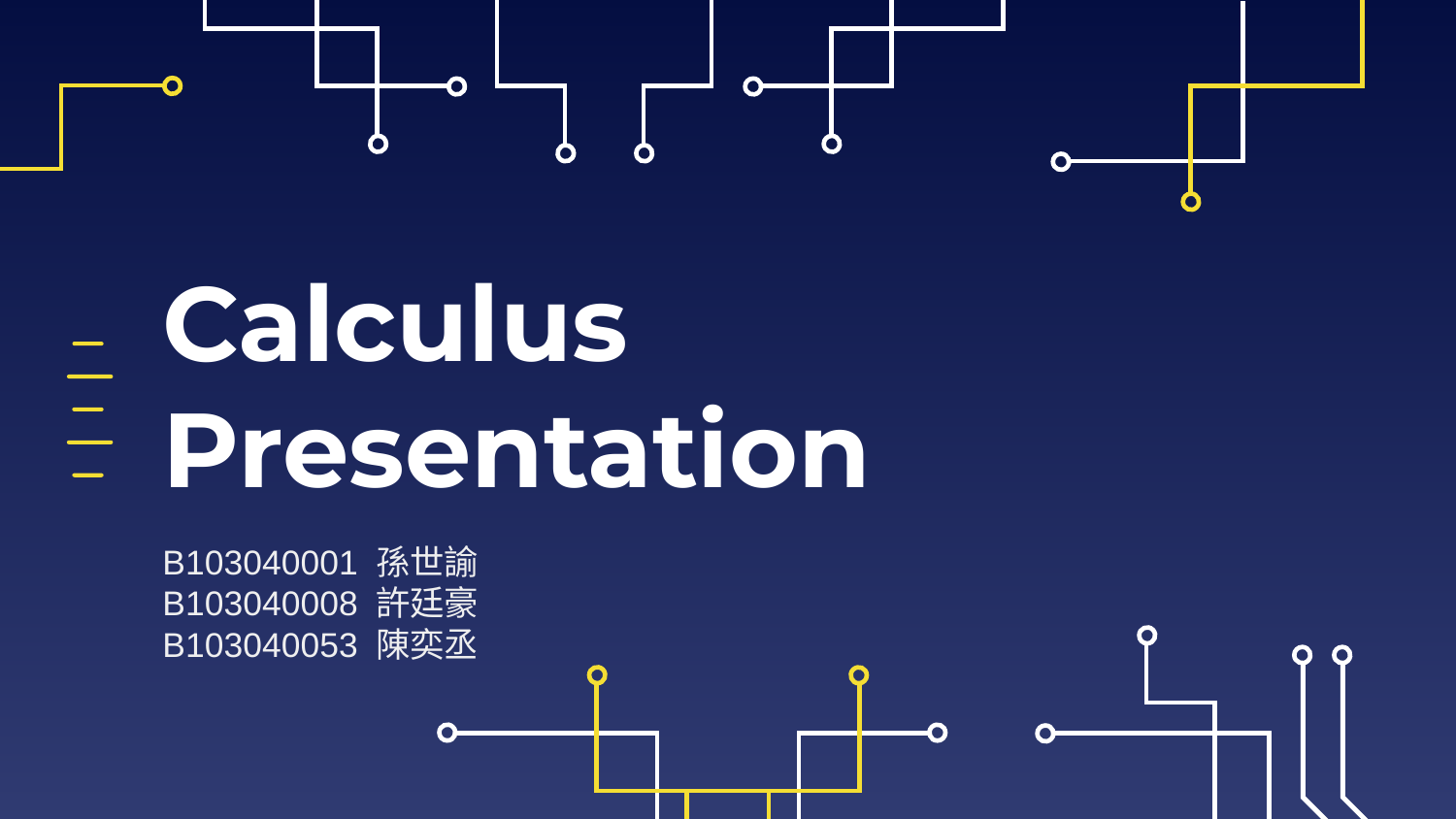

# Calculus Presentation
B103040001 孫世諭
B103040008 許廷豪
B103040053 陳奕丞